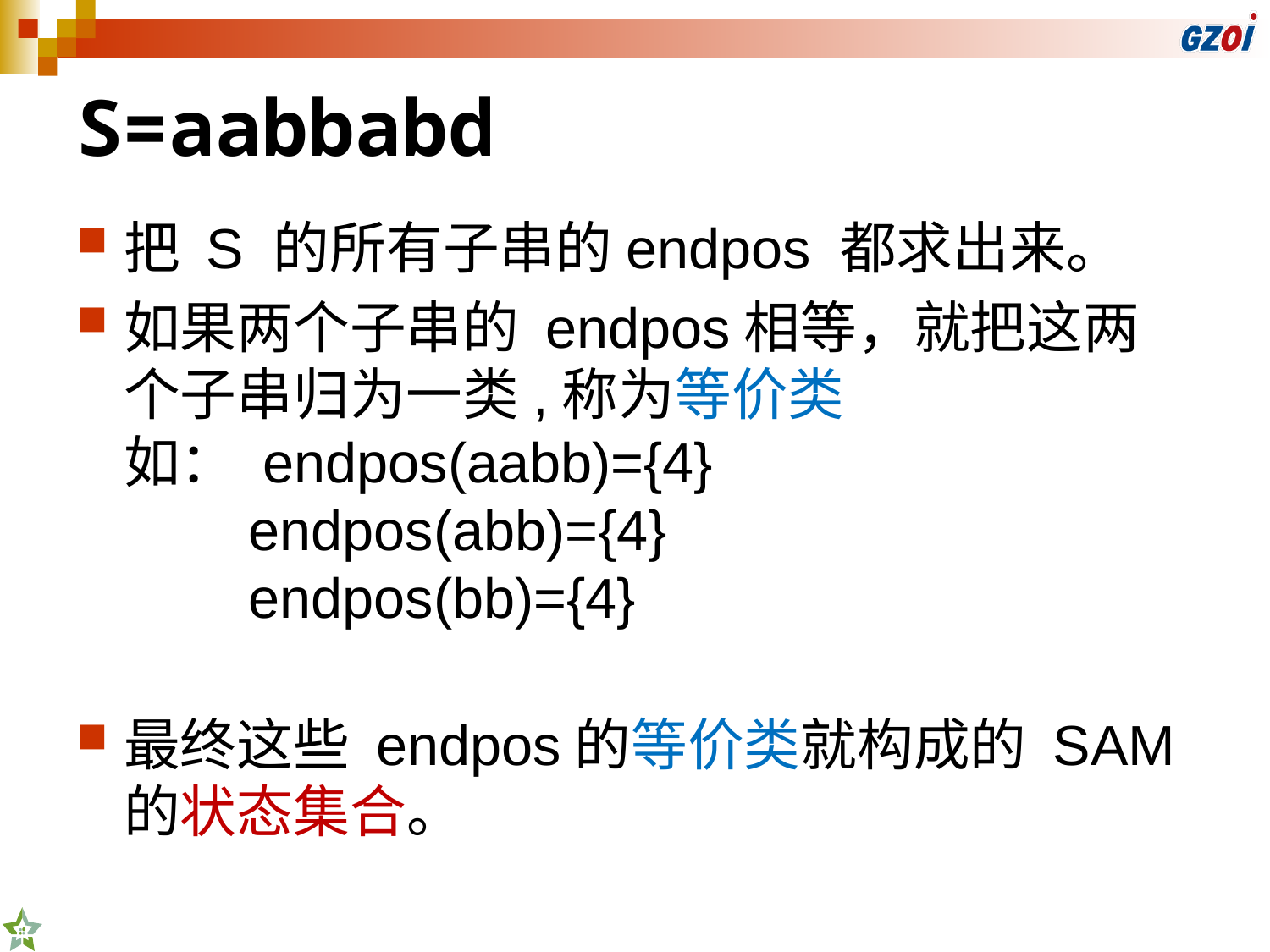

# S=aabbabd
把 S 的所有子串的endpos 都求出来。
如果两个子串的 endpos相等，就把这两个子串归为一类,称为等价类
如： endpos(aabb)={4}
        endpos(abb)={4}
        endpos(bb)={4}
最终这些 endpos的等价类就构成的 SAM 的状态集合。